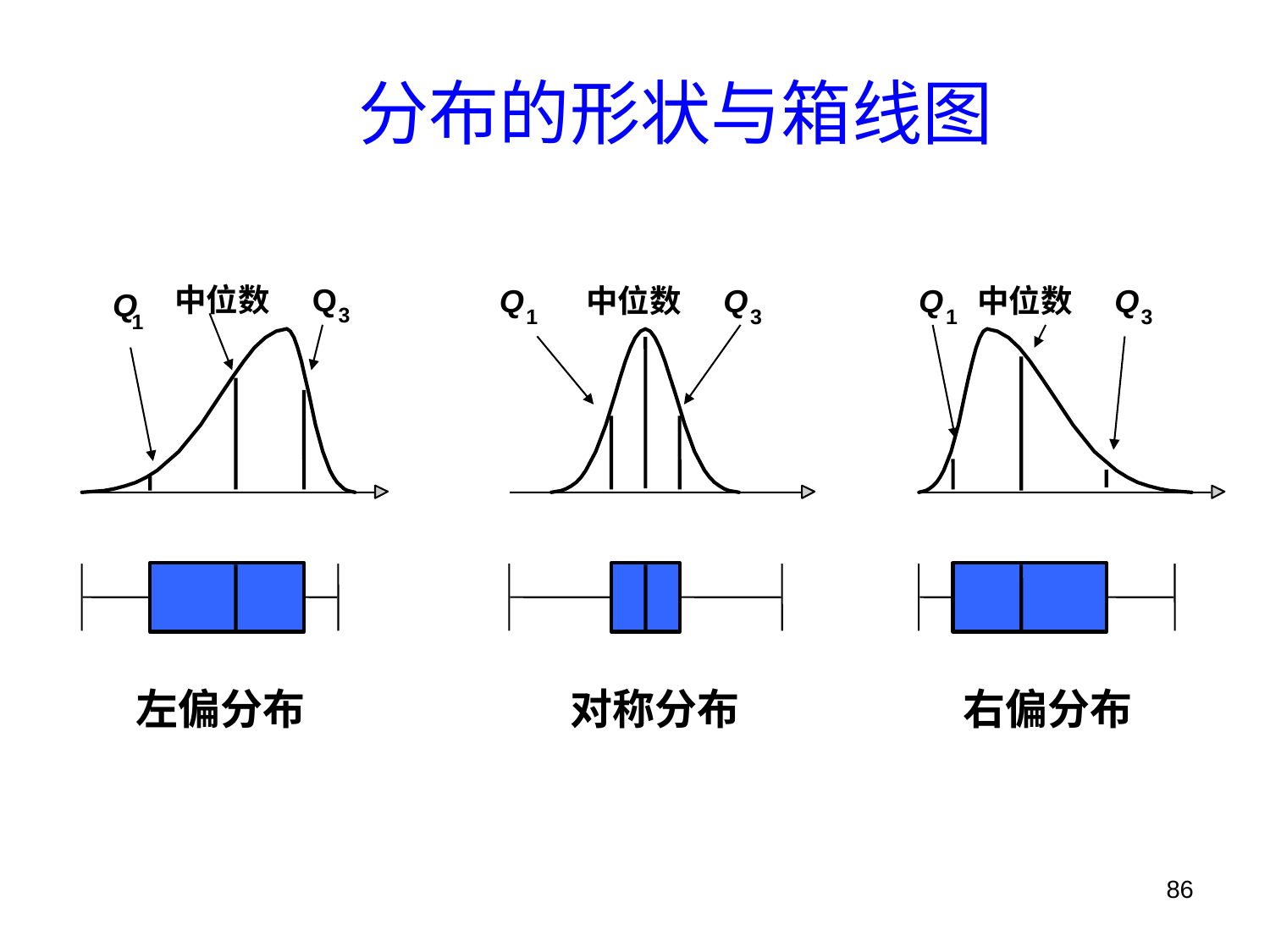

# 分布的形状与箱线图

中位数

Q
Q
3
1

左偏分布
Q
中位数

Q
1
3

对称分布
Q

中位数

Q
1
3

右偏分布
86